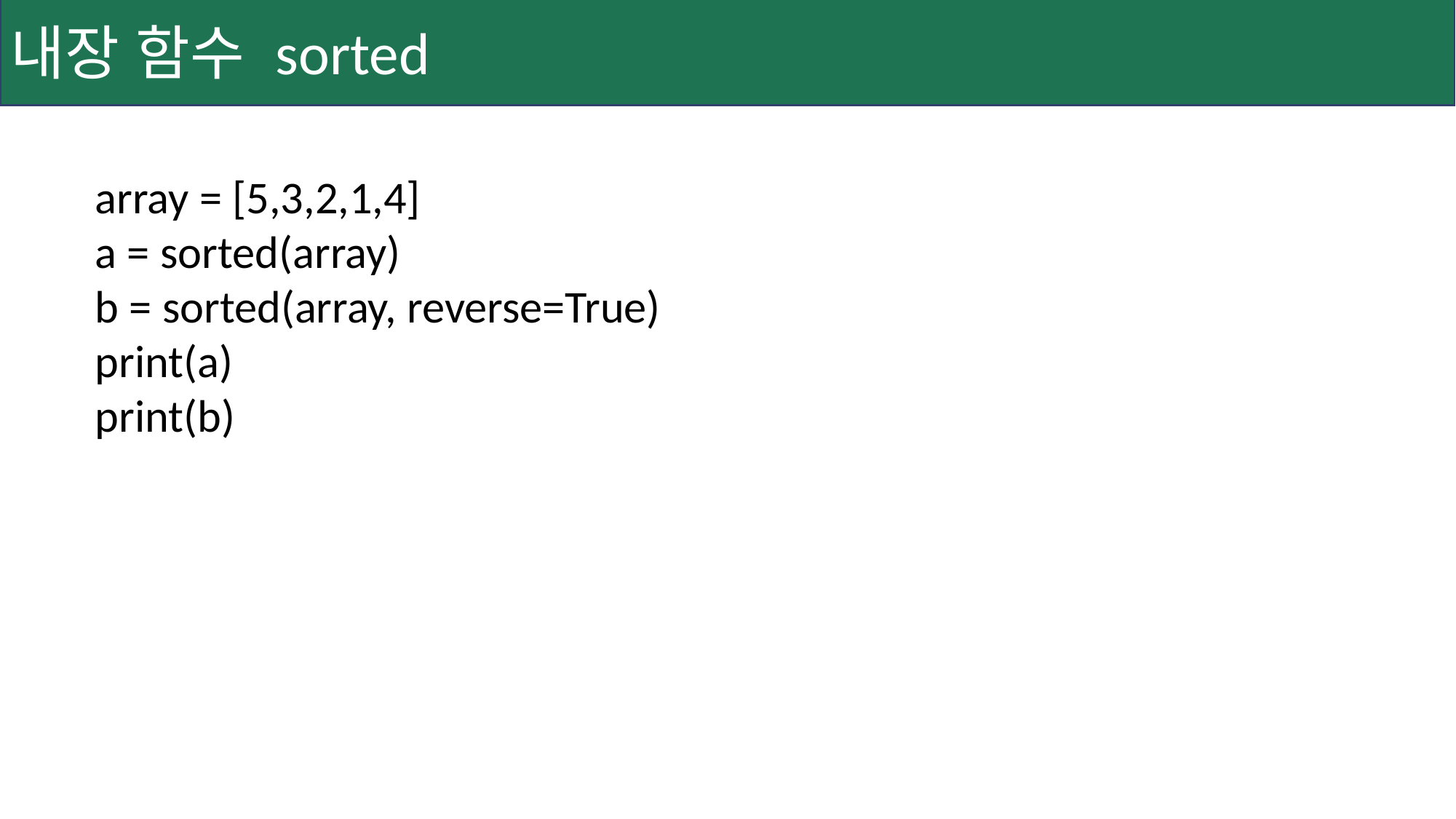

내장 함수 sorted
array = [5,3,2,1,4]
a = sorted(array)
b = sorted(array, reverse=True)
print(a)
print(b)